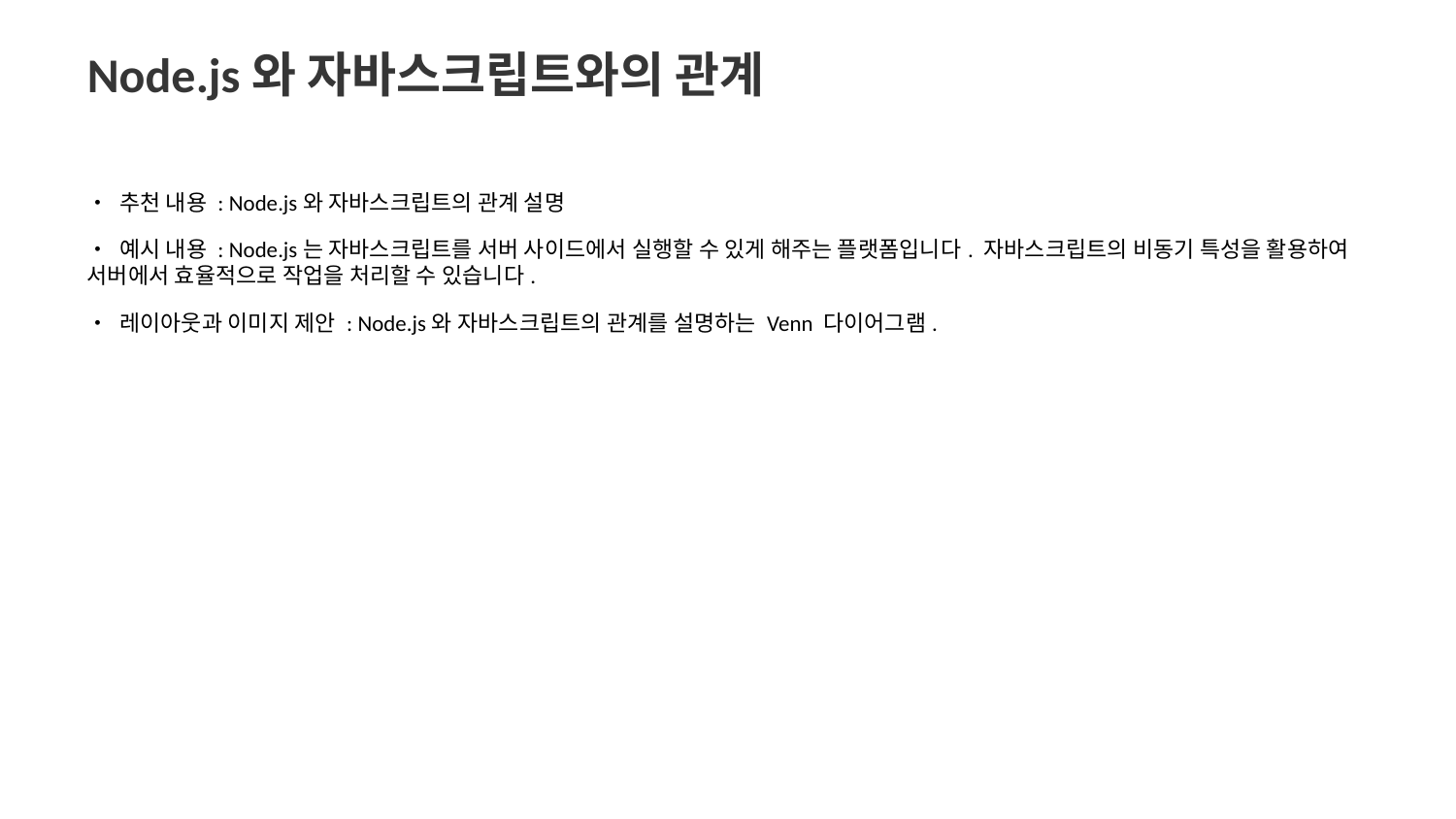

Node.js와 자바스크립트와의 관계
• 추천 내용 : Node.js와 자바스크립트의 관계 설명
• 예시 내용 : Node.js는 자바스크립트를 서버 사이드에서 실행할 수 있게 해주는 플랫폼입니다. 자바스크립트의 비동기 특성을 활용하여 서버에서 효율적으로 작업을 처리할 수 있습니다.
• 레이아웃과 이미지 제안 : Node.js와 자바스크립트의 관계를 설명하는 Venn 다이어그램.